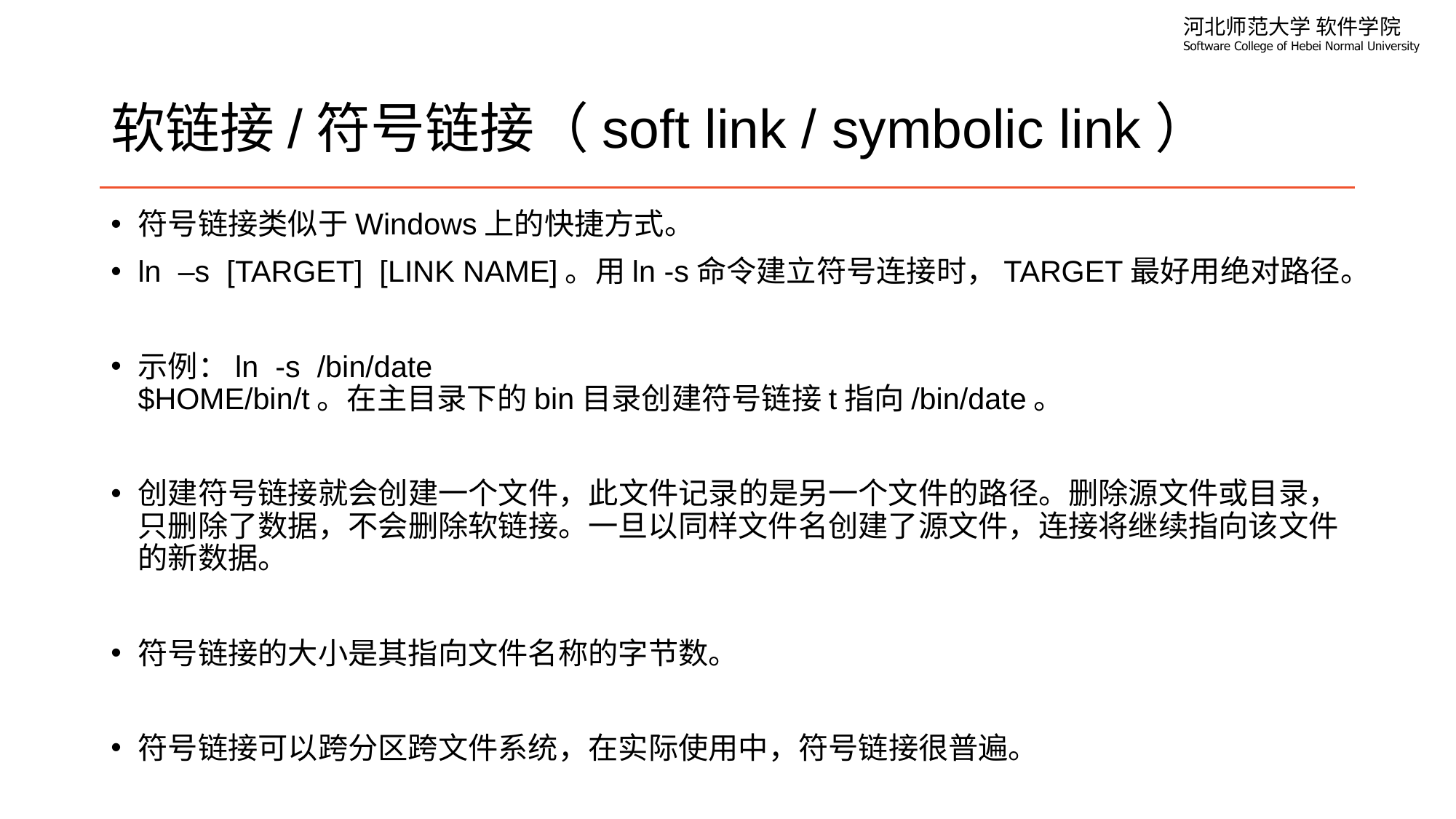

# 软链接/符号链接（soft link / symbolic link）
符号链接类似于Windows上的快捷方式。
ln  –s  [TARGET]  [LINK NAME]。用ln -s命令建立符号连接时，TARGET最好用绝对路径。

示例：ln  -s  /bin/date  $HOME/bin/t。在主目录下的bin目录创建符号链接t指向/bin/date。

创建符号链接就会创建一个文件，此文件记录的是另一个文件的路径。删除源文件或目录，只删除了数据，不会删除软链接。一旦以同样文件名创建了源文件，连接将继续指向该文件的新数据。

符号链接的大小是其指向文件名称的字节数。

符号链接可以跨分区跨文件系统，在实际使用中，符号链接很普遍。